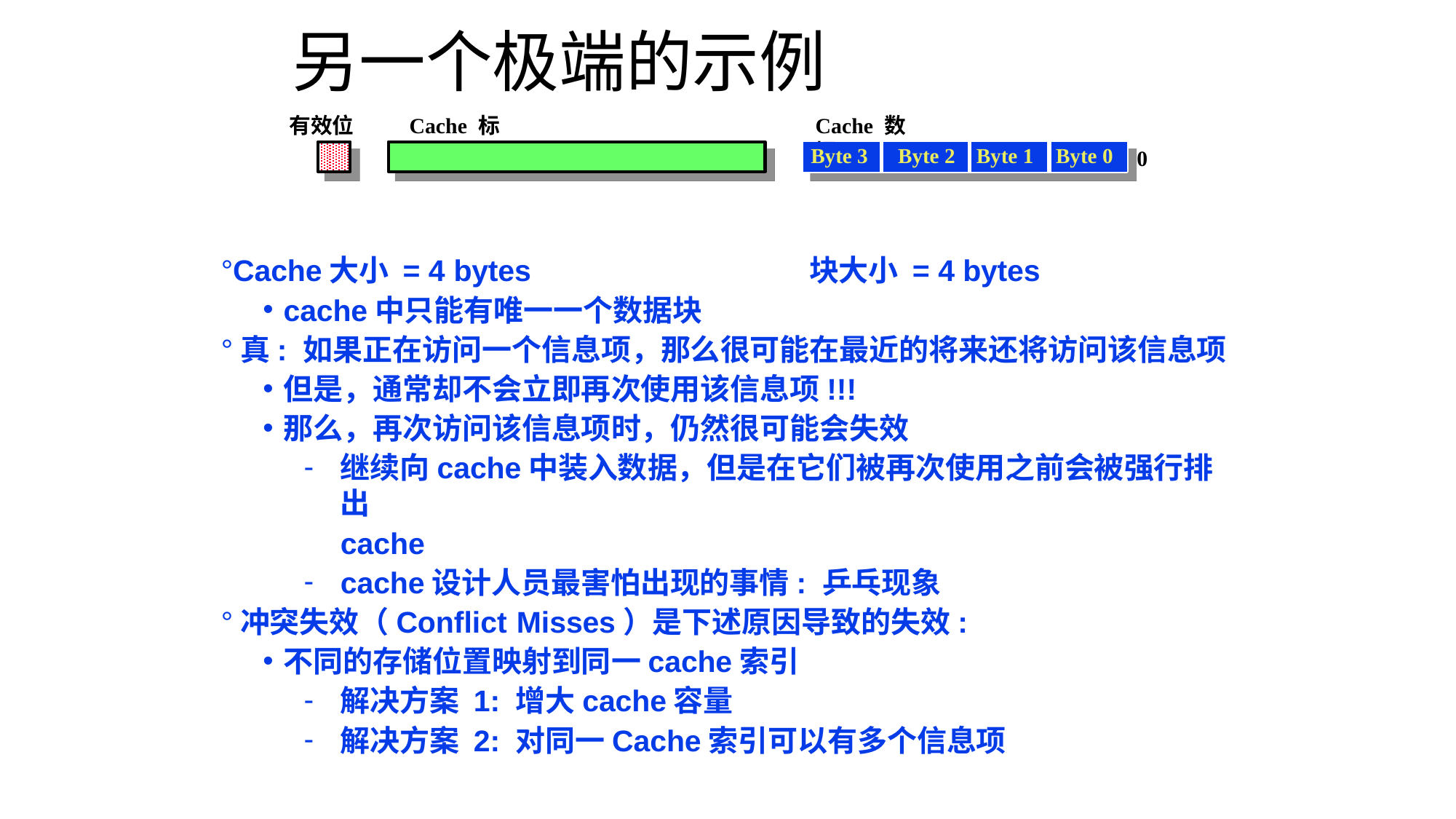

# 另一个极端的示例
有效位
Cache 标签
Cache 数据

| Byte 3 | Byte 2 | Byte 1 | Byte 0 |
| --- | --- | --- | --- |
0

°Cache大小 = 4 bytes	块大小 = 4 bytes
cache中只能有唯一一个数据块
°真: 如果正在访问一个信息项，那么很可能在最近的将来还将访问该信息项
但是，通常却不会立即再次使用该信息项!!!
那么，再次访问该信息项时，仍然很可能会失效
继续向cache中装入数据，但是在它们被再次使用之前会被强行排出
cache
cache设计人员最害怕出现的事情: 乒乓现象
°冲突失效（Conflict Misses）是下述原因导致的失效:
不同的存储位置映射到同一cache索引
解决方案 1: 增大cache容量
解决方案 2: 对同一Cache索引可以有多个信息项